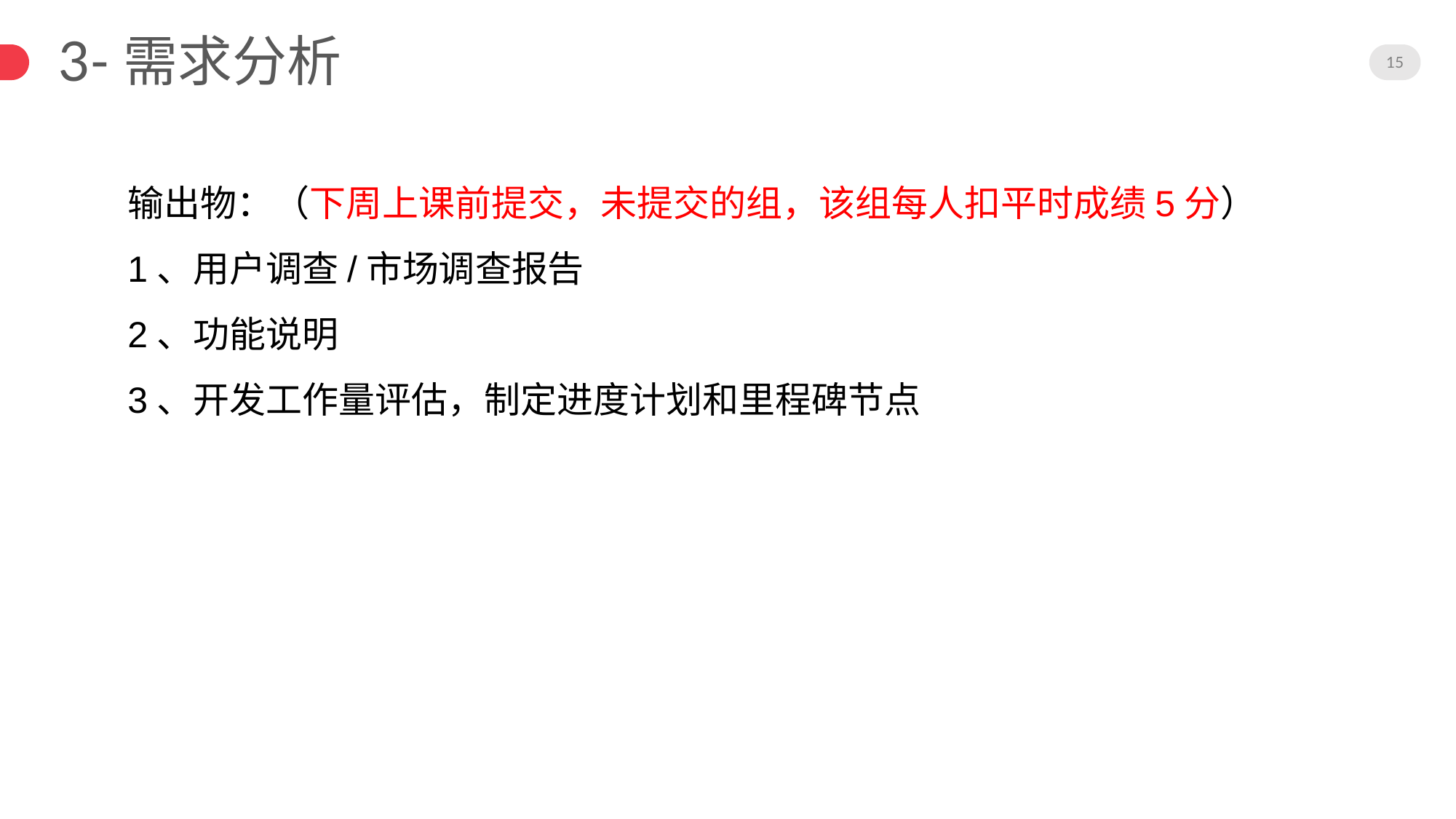

3-需求分析
15
输出物：（下周上课前提交，未提交的组，该组每人扣平时成绩5分）
1、用户调查/市场调查报告
2、功能说明
3、开发工作量评估，制定进度计划和里程碑节点